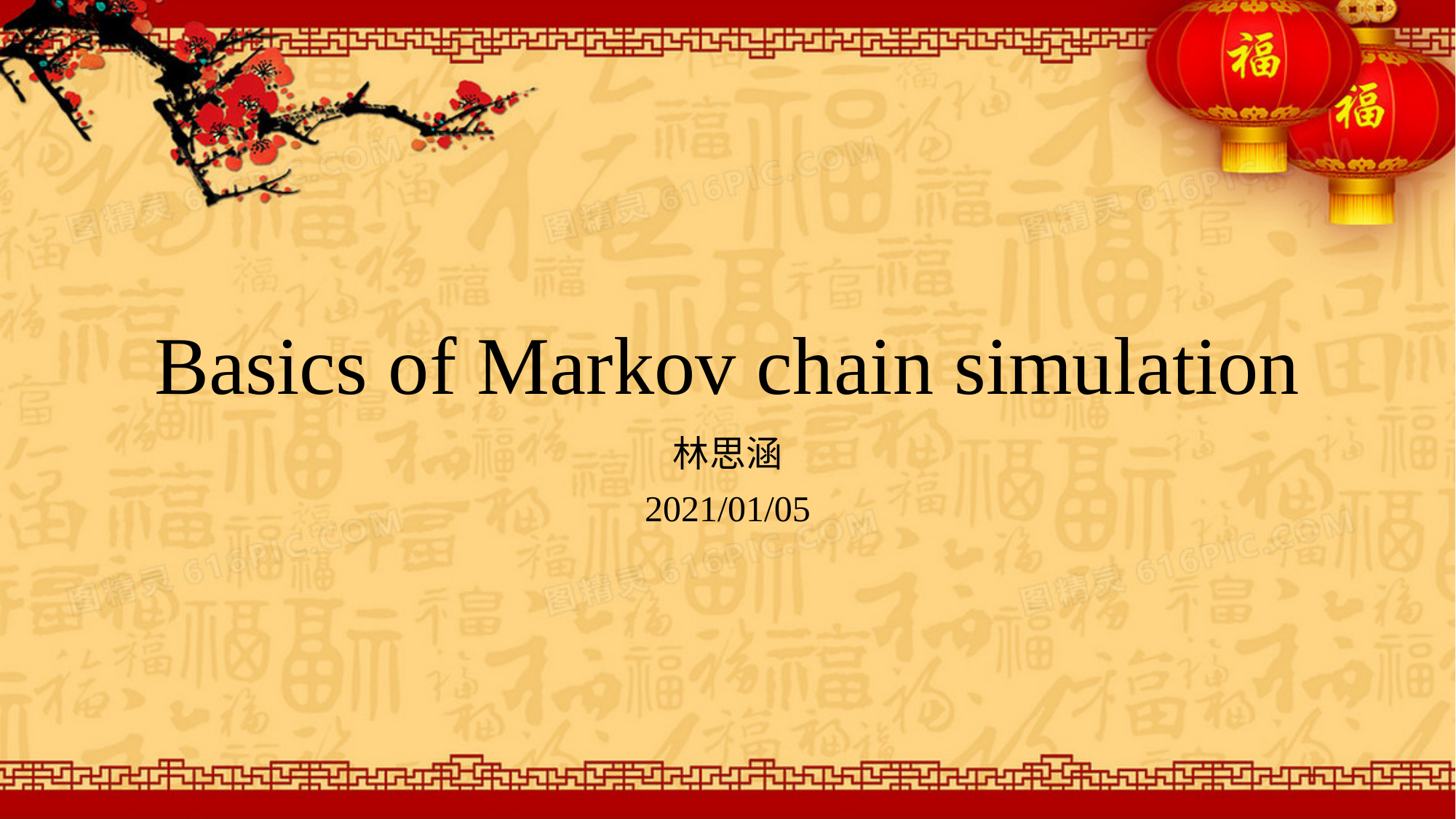

# Basics of Markov chain simulation
林思涵
2021/01/05